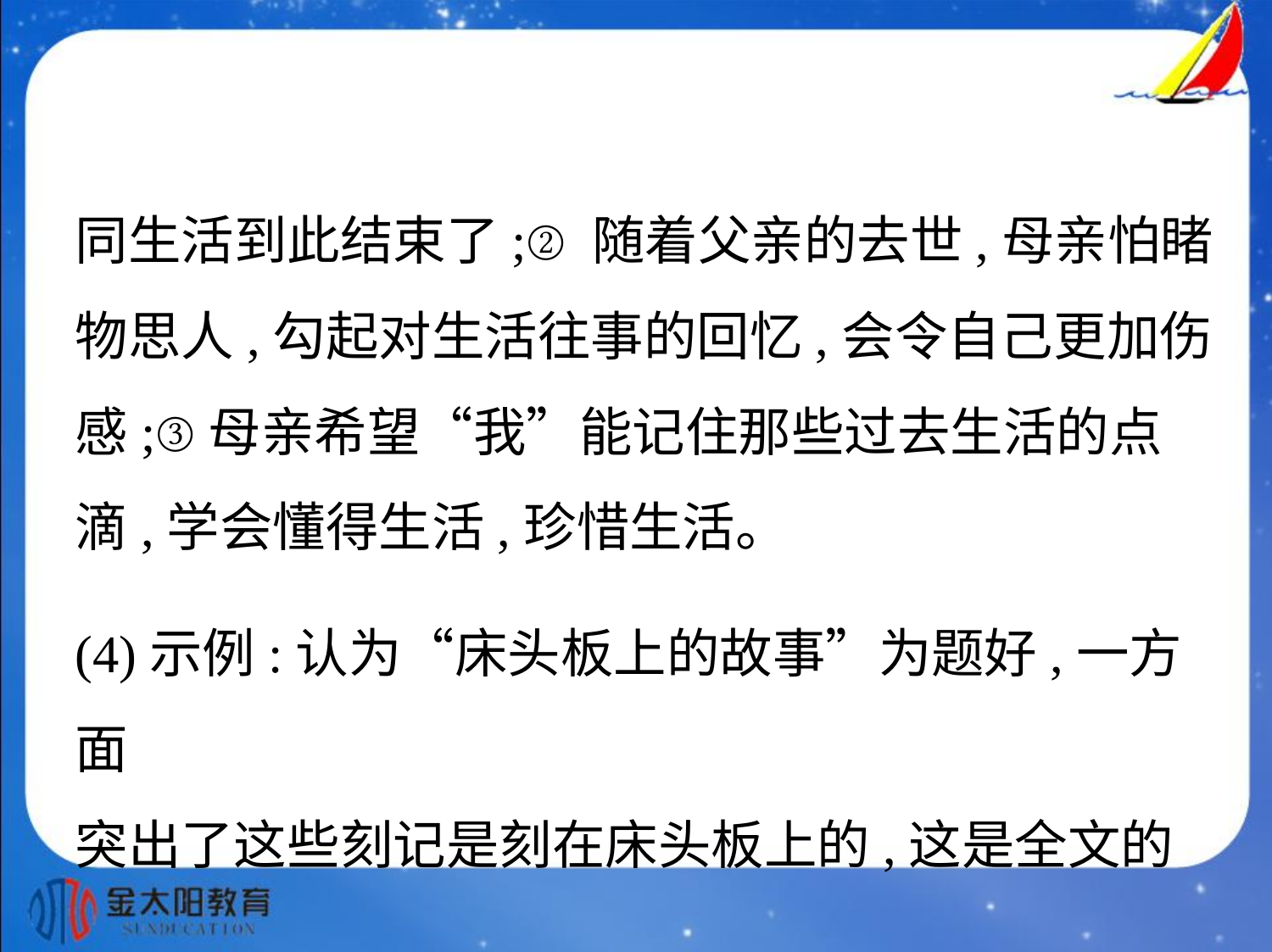

同生活到此结束了;②随着父亲的去世,母亲怕睹
物思人,勾起对生活往事的回忆,会令自己更加伤
感;③母亲希望“我”能记住那些过去生活的点
滴,学会懂得生活,珍惜生活。
(4)示例:认为“床头板上的故事”为题好,一方面
突出了这些刻记是刻在床头板上的,这是全文的